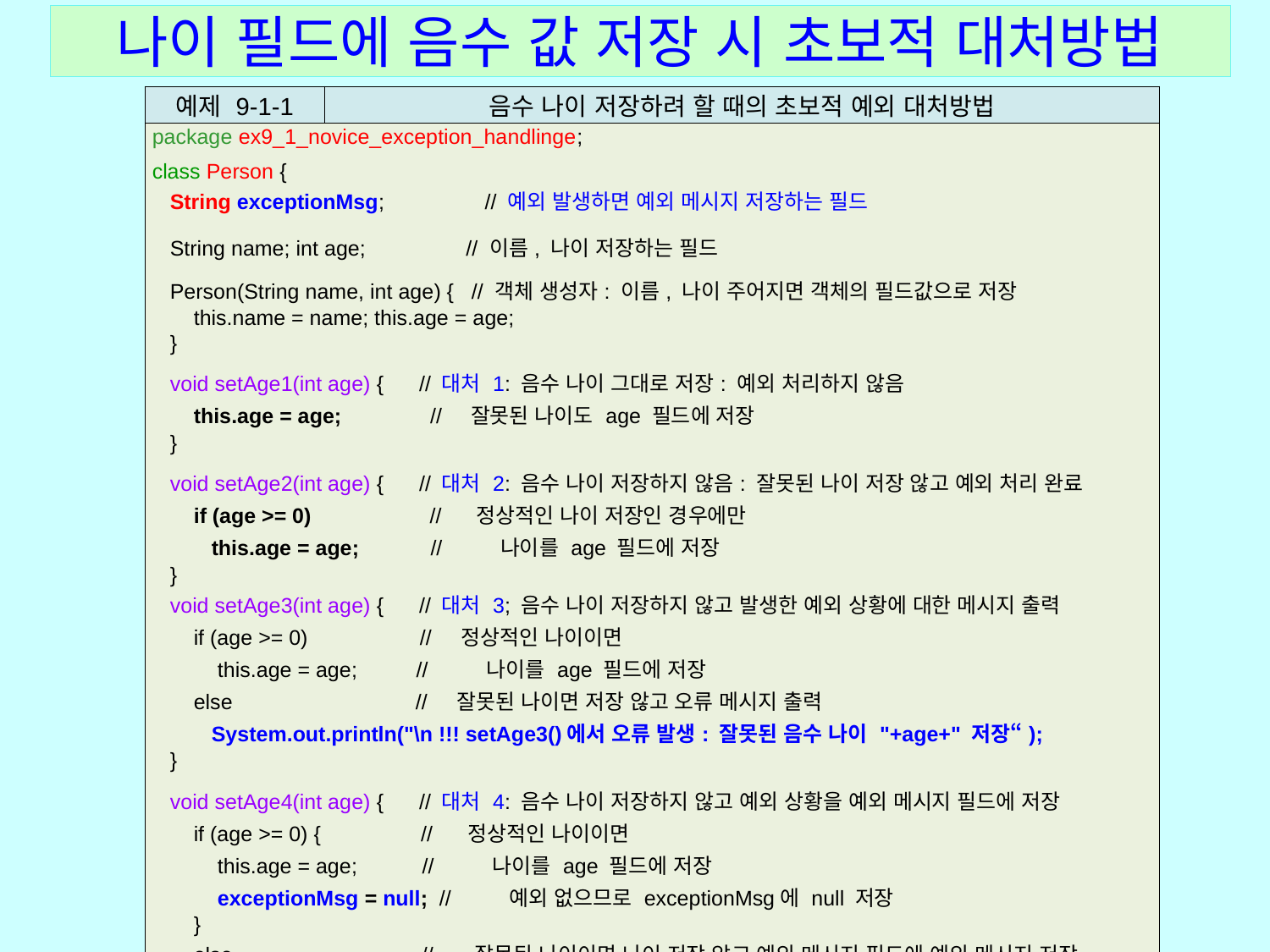

나이 필드에 음수 값 저장 시 초보적 대처방법
| 예제 9-1-1 | 음수 나이 저장하려 할 때의 초보적 예외 대처방법 |
| --- | --- |
| package ex9\_1\_novice\_exception\_handlinge; class Person { String exceptionMsg; // 예외 발생하면 예외 메시지 저장하는 필드 String name; int age; // 이름, 나이 저장하는 필드 Person(String name, int age) { // 객체 생성자: 이름, 나이 주어지면 객체의 필드값으로 저장 this.name = name; this.age = age; } void setAge1(int age) { // 대처 1: 음수 나이 그대로 저장: 예외 처리하지 않음 this.age = age; // 잘못된 나이도 age 필드에 저장 } void setAge2(int age) { // 대처 2: 음수 나이 저장하지 않음: 잘못된 나이 저장 않고 예외 처리 완료 if (age >= 0) // 정상적인 나이 저장인 경우에만 this.age = age; // 나이를 age 필드에 저장 } void setAge3(int age) { // 대처 3; 음수 나이 저장하지 않고 발생한 예외 상황에 대한 메시지 출력 if (age >= 0) // 정상적인 나이이면 this.age = age; // 나이를 age 필드에 저장 else // 잘못된 나이면 저장 않고 오류 메시지 출력 System.out.println("\n !!! setAge3()에서 오류 발생: 잘못된 음수 나이 "+age+" 저장“); } void setAge4(int age) { // 대처 4: 음수 나이 저장하지 않고 예외 상황을 예외 메시지 필드에 저장 if (age >= 0) { // 정상적인 나이이면 this.age = age; // 나이를 age 필드에 저장 exceptionMsg = null; // 예외 없으므로 exceptionMsg에 null 저장 } else // 잘못된 나이이면 나이 저장 않고 예외 메시지 필드에 예외 메시지 저장 exceptionMsg = "잘못된 음수 나이 " + age; } |  |